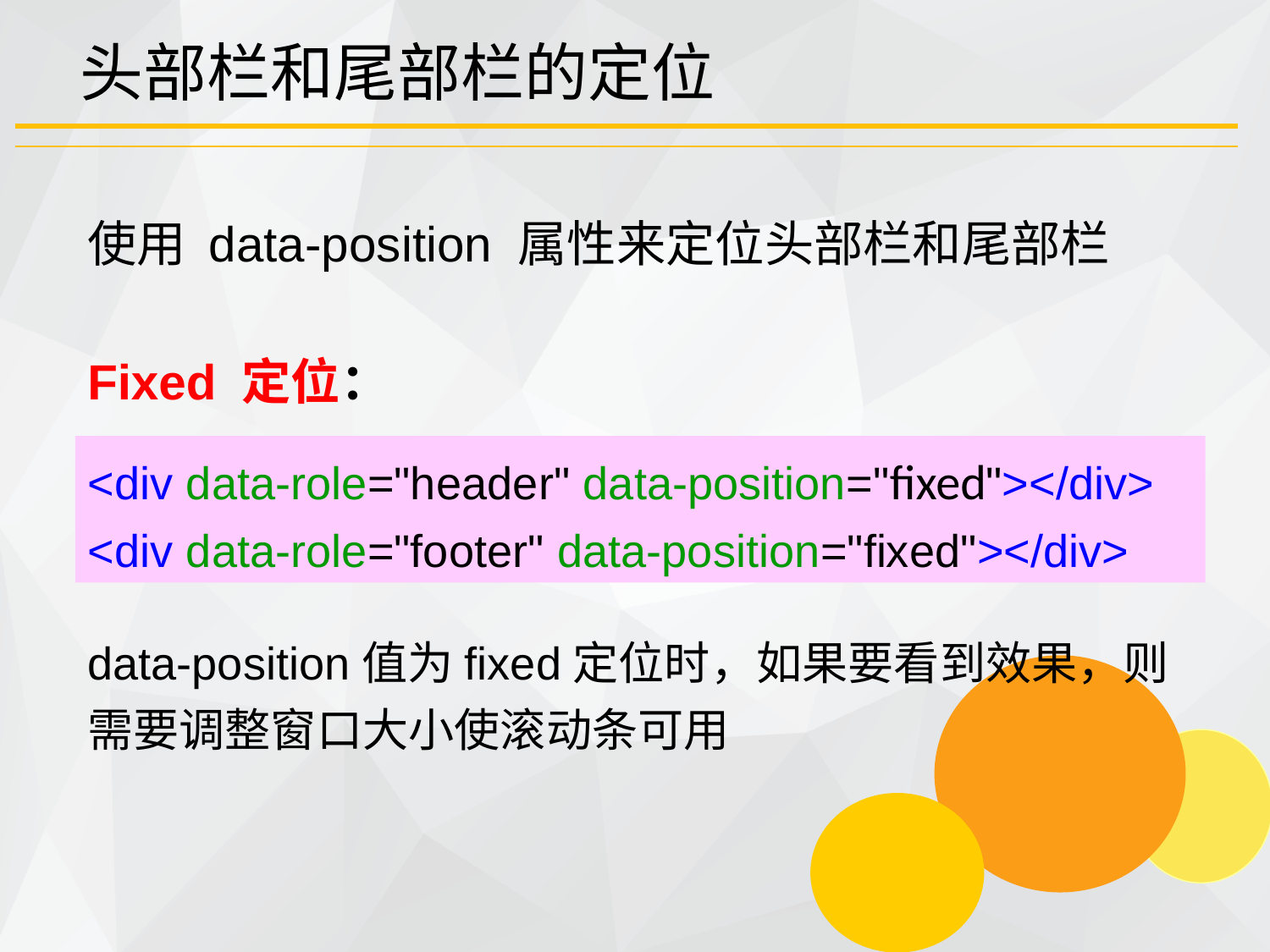

# 头部栏和尾部栏的定位
使用 data-position 属性来定位头部栏和尾部栏

Fixed 定位：

<div data-role="header" data-position="fixed"></div>
<div data-role="footer" data-position="fixed"></div>
data-position值为fixed定位时，如果要看到效果，则需要调整窗口大小使滚动条可用